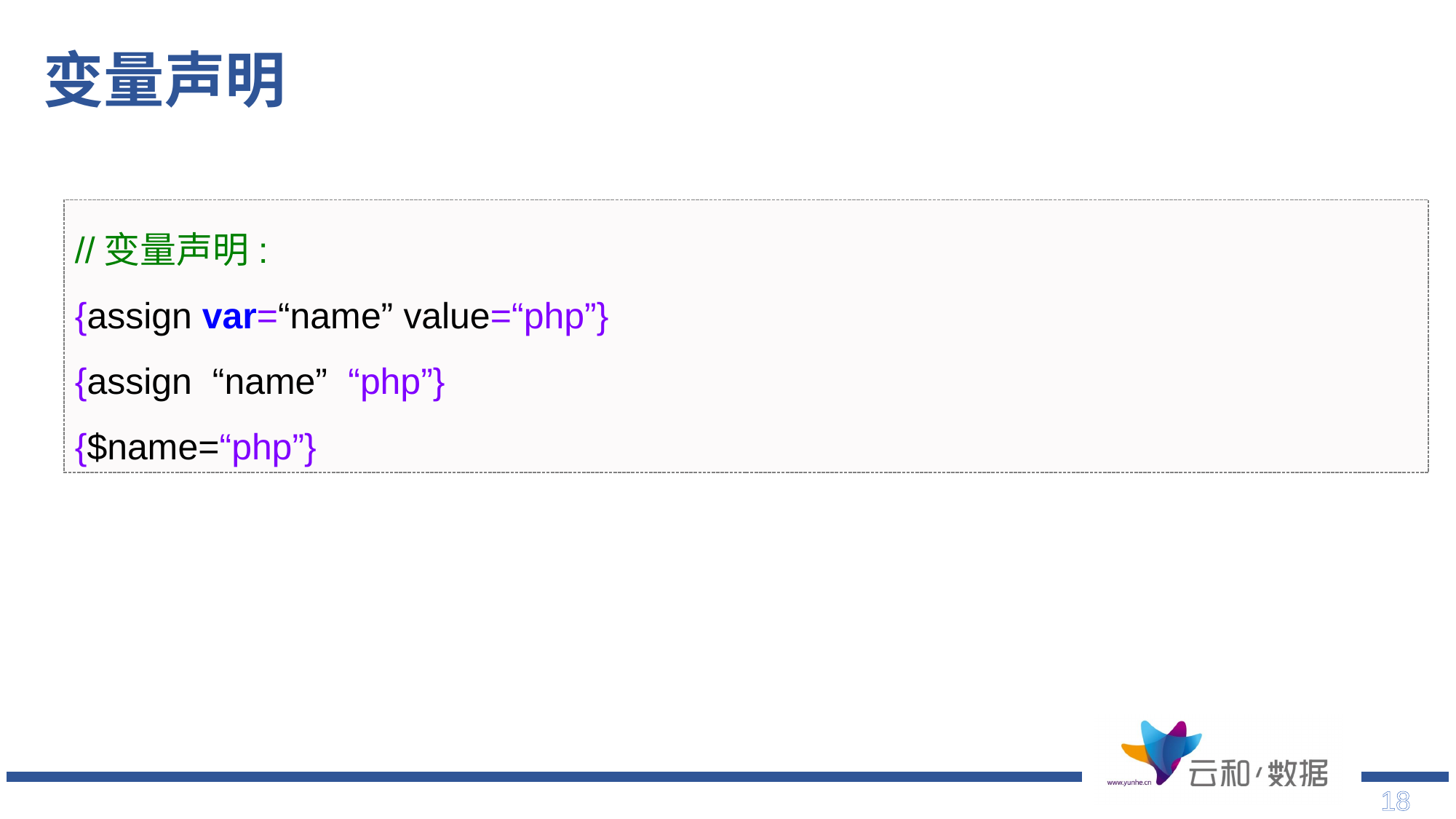

# 变量声明
//变量声明:
{assign var=“name” value=“php”}
{assign  “name”  “php”}
{$name=“php”}